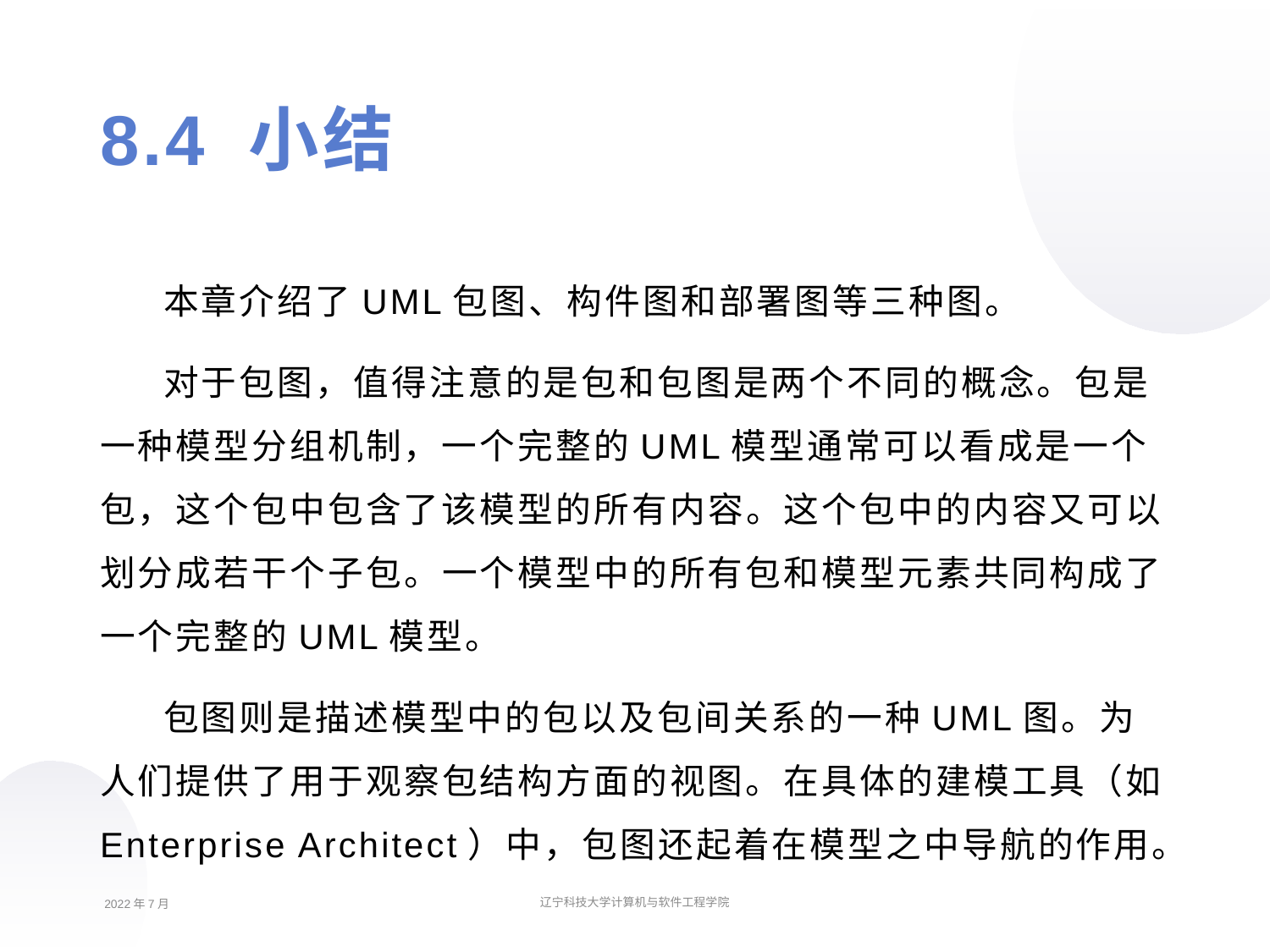

8.4 小结
本章介绍了UML包图、构件图和部署图等三种图。
对于包图，值得注意的是包和包图是两个不同的概念。包是一种模型分组机制，一个完整的UML模型通常可以看成是一个包，这个包中包含了该模型的所有内容。这个包中的内容又可以划分成若干个子包。一个模型中的所有包和模型元素共同构成了一个完整的UML模型。
包图则是描述模型中的包以及包间关系的一种UML图。为人们提供了用于观察包结构方面的视图。在具体的建模工具（如Enterprise Architect）中，包图还起着在模型之中导航的作用。

2022年7月
辽宁科技大学计算机与软件工程学院
89